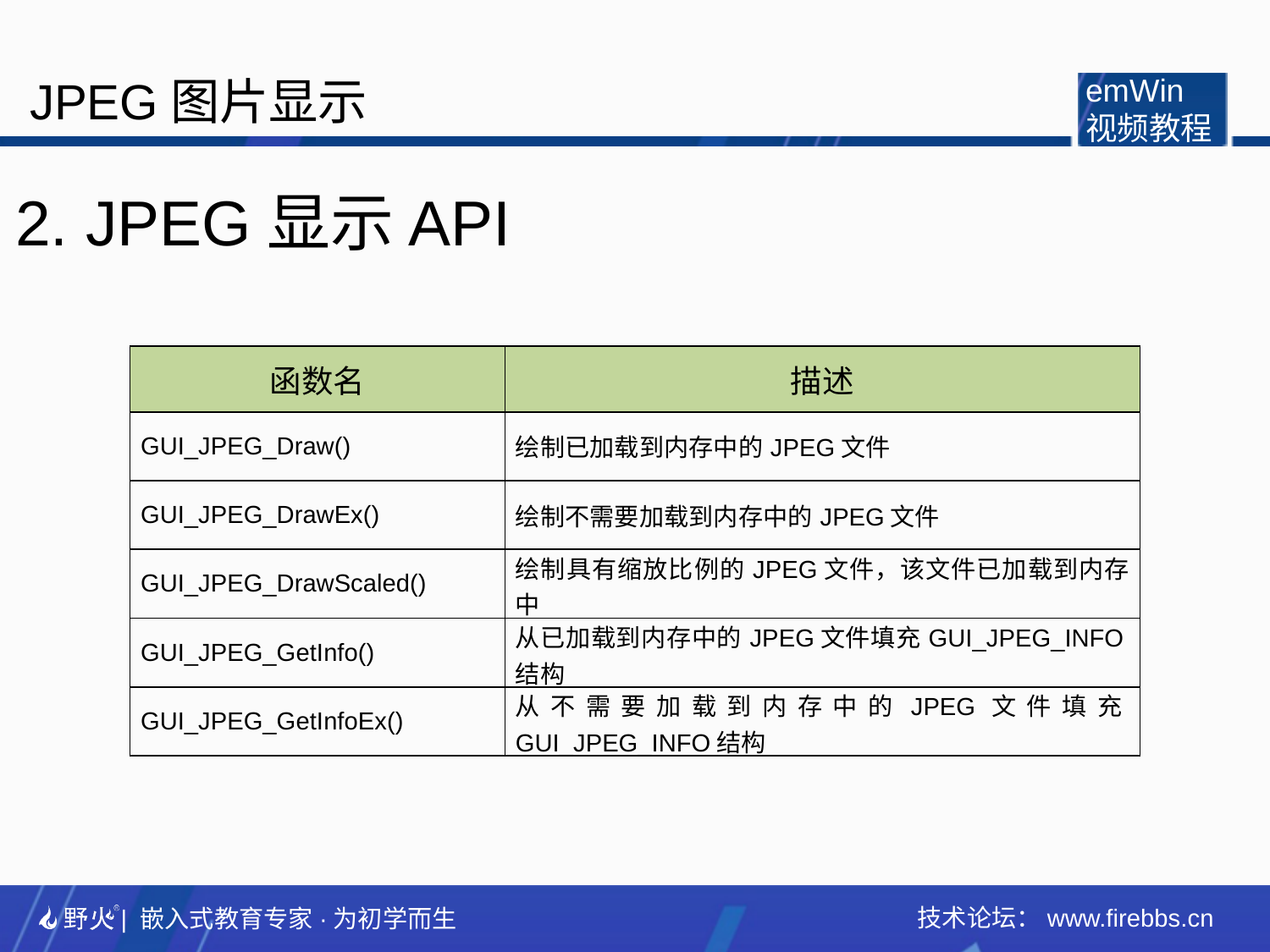

JPEG图片显示
emWin
视频教程
2. JPEG显示API
| 函数名 | 描述 |
| --- | --- |
| GUI\_JPEG\_Draw() | 绘制已加载到内存中的JPEG文件 |
| GUI\_JPEG\_DrawEx() | 绘制不需要加载到内存中的JPEG文件 |
| GUI\_JPEG\_DrawScaled() | 绘制具有缩放比例的JPEG文件，该文件已加载到内存中 |
| GUI\_JPEG\_GetInfo() | 从已加载到内存中的JPEG文件填充GUI\_JPEG\_INFO结构 |
| GUI\_JPEG\_GetInfoEx() | 从不需要加载到内存中的JPEG文件填充GUI\_JPEG\_INFO结构 |